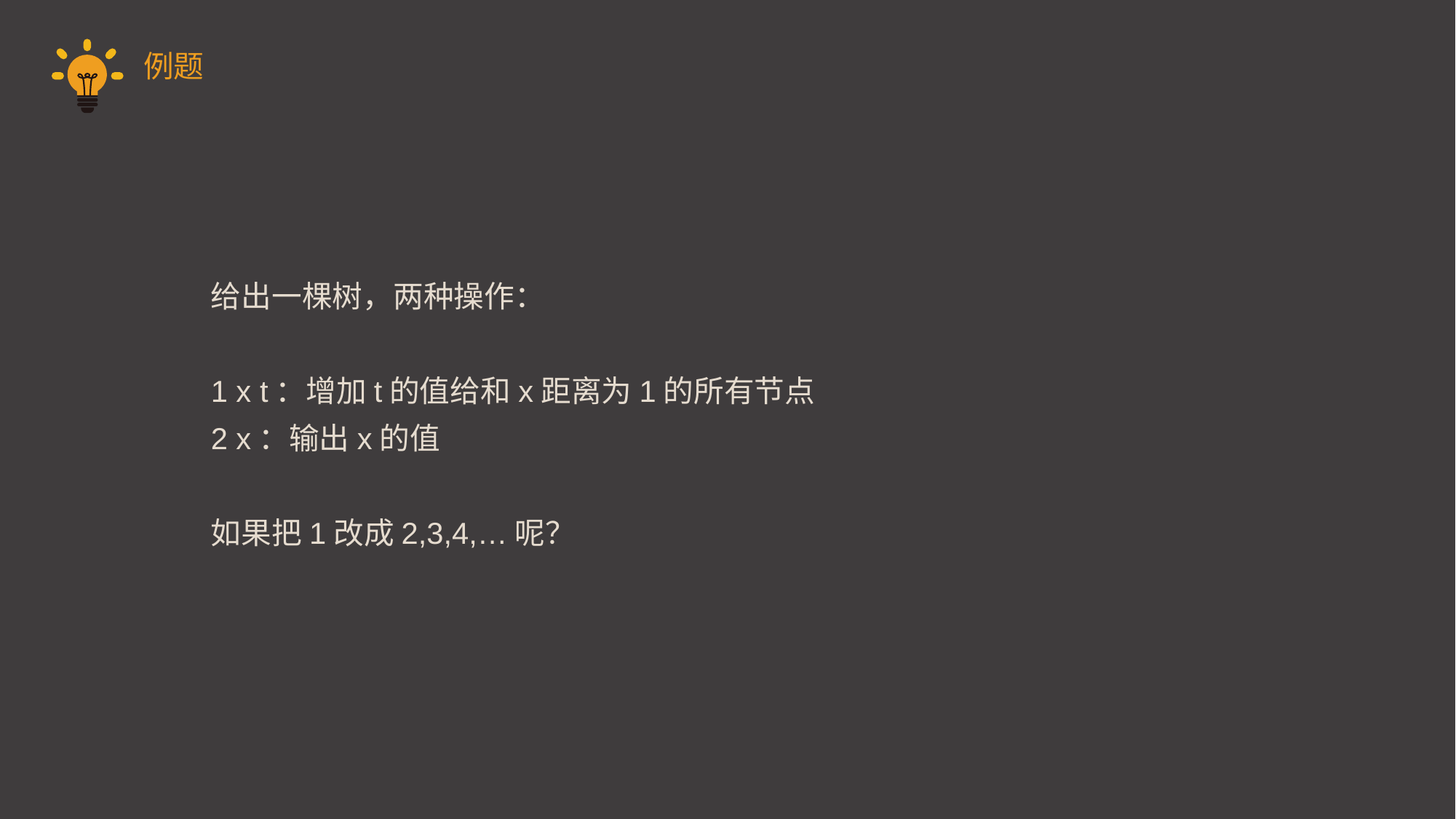

例题
	给出一棵树，两种操作：

	1 x t：增加t的值给和x距离为1的所有节点
	2 x：输出x的值

	如果把1改成2,3,4,…呢？